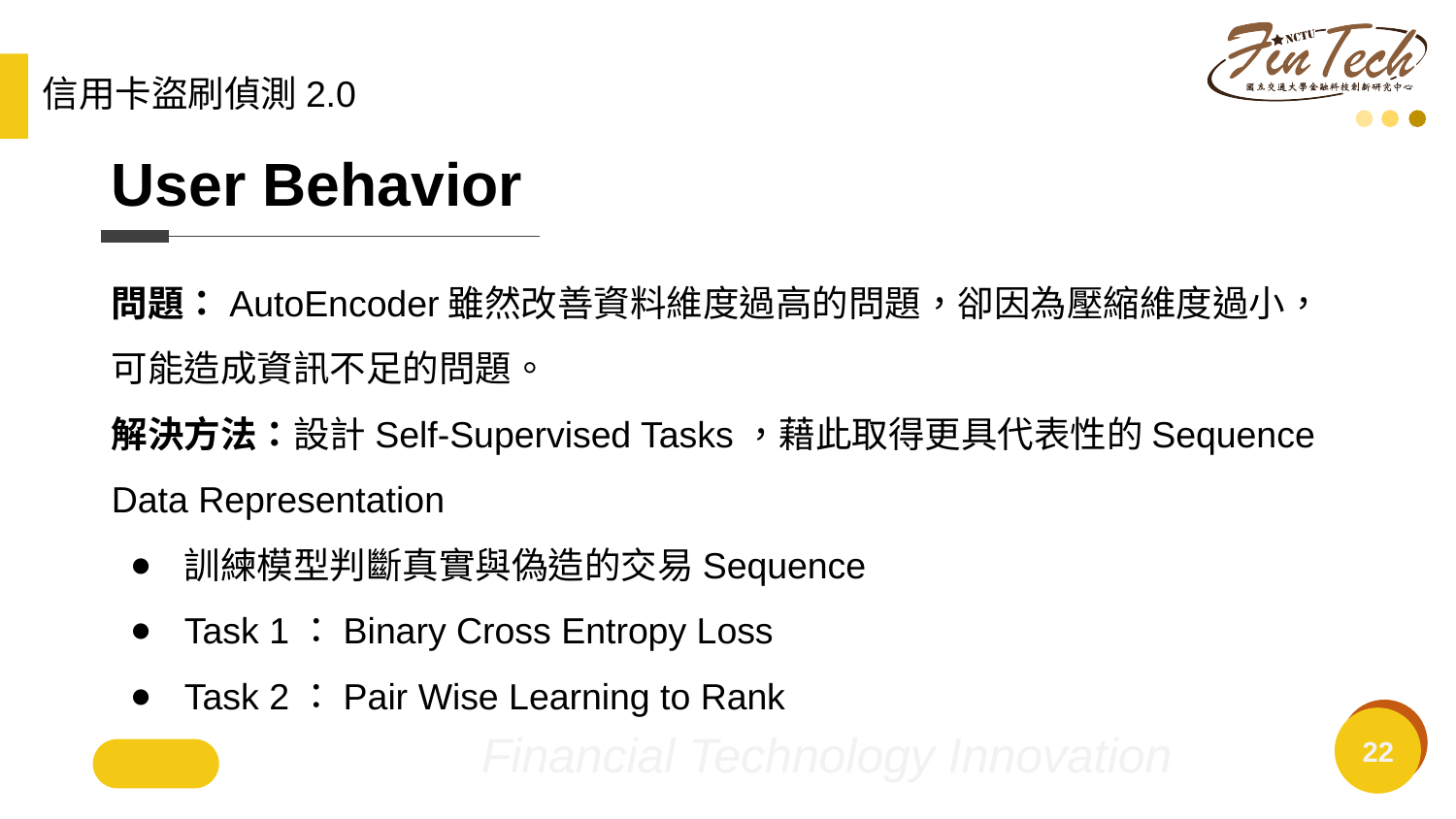

信用卡盜刷偵測2.0
# User Behavior
問題：AutoEncoder雖然改善資料維度過高的問題，卻因為壓縮維度過小，可能造成資訊不足的問題。
解決方法：設計Self-Supervised Tasks，藉此取得更具代表性的Sequence Data Representation
訓練模型判斷真實與偽造的交易Sequence
Task 1：Binary Cross Entropy Loss
Task 2：Pair Wise Learning to Rank
22